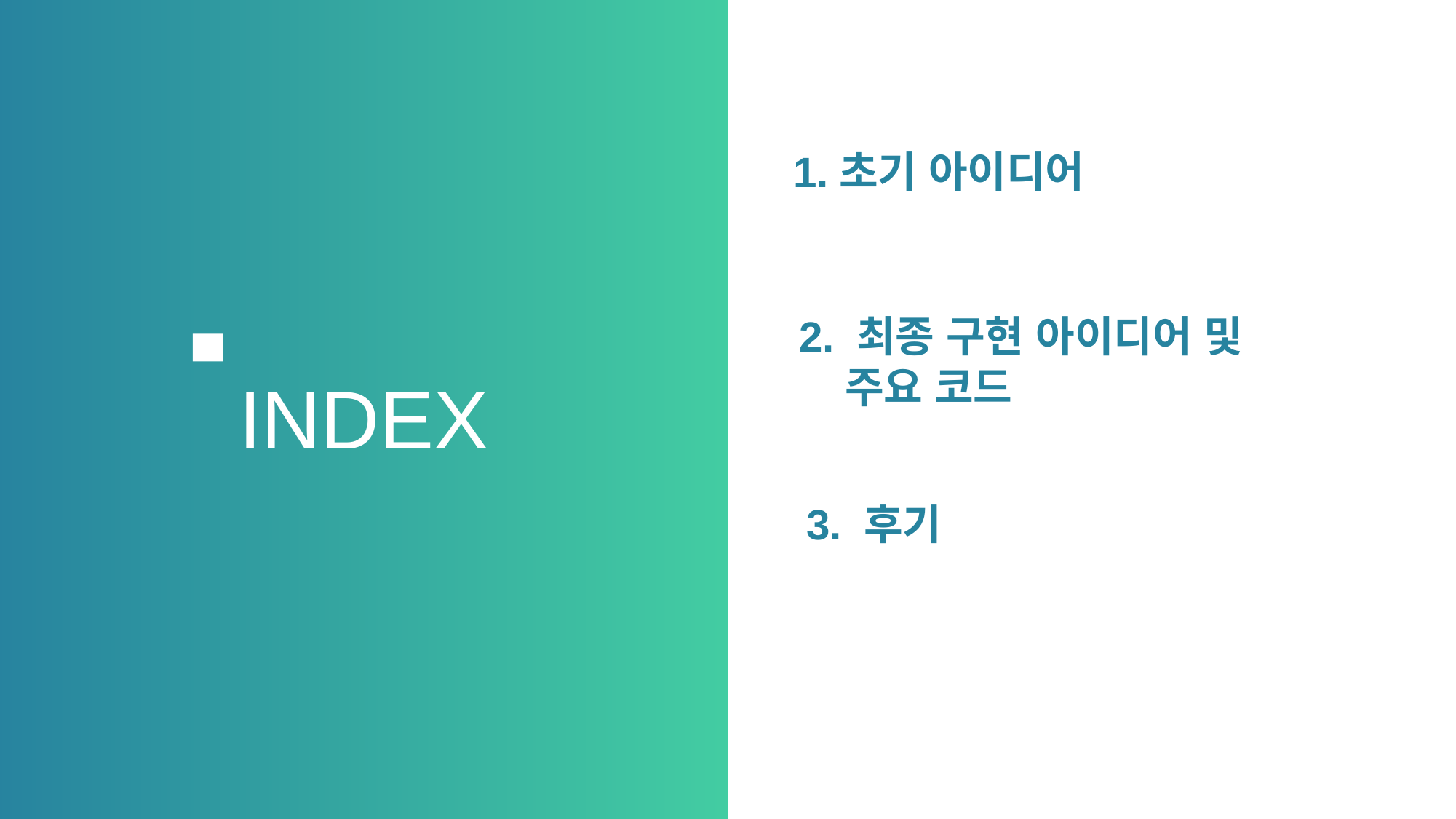

1.초기 아이디어
2. 최종 구현 아이디어 및
   주요 코드

INDEX
3. 후기